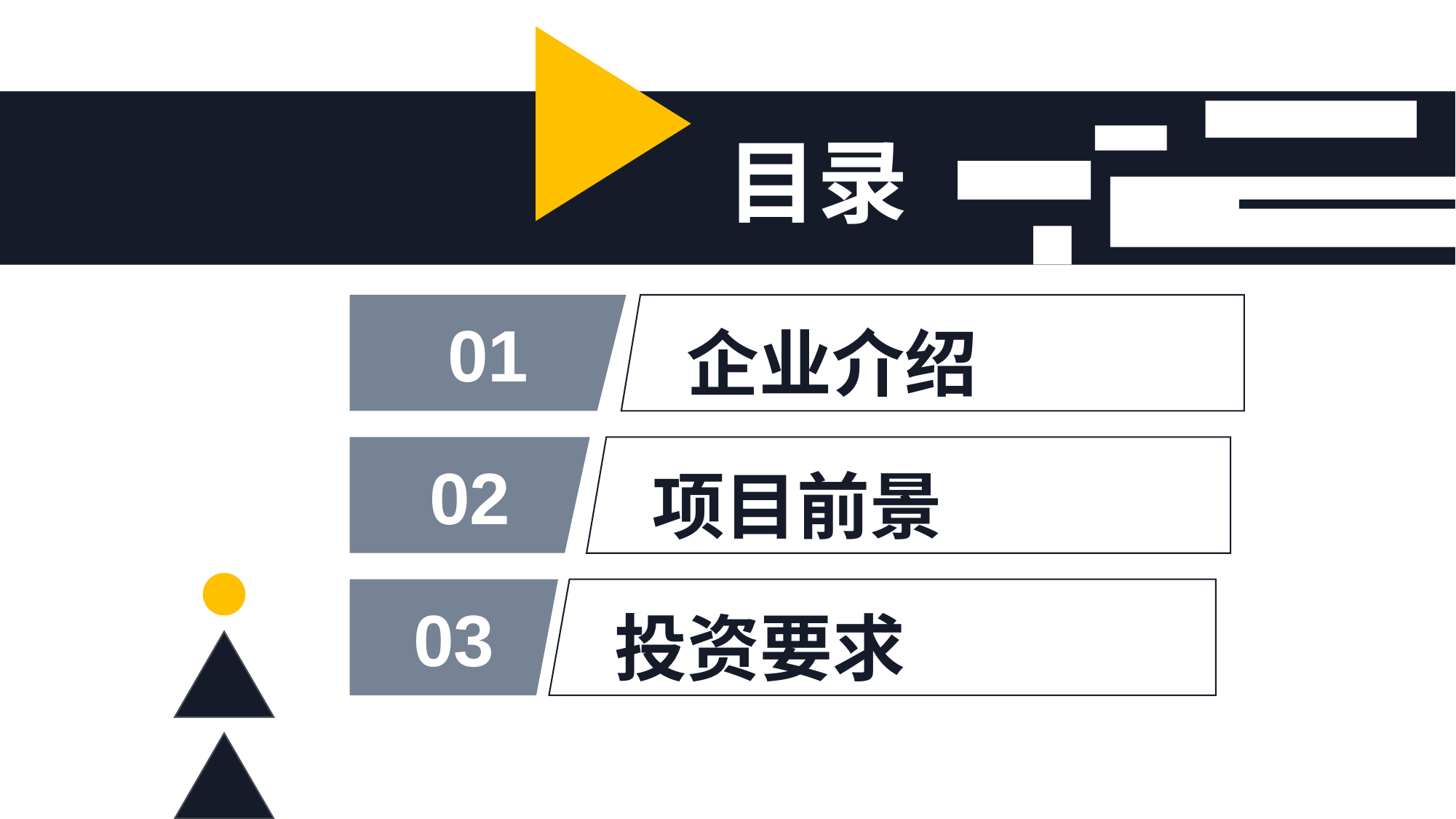

目录

01
企业介绍
02
项目前景
03
投资要求